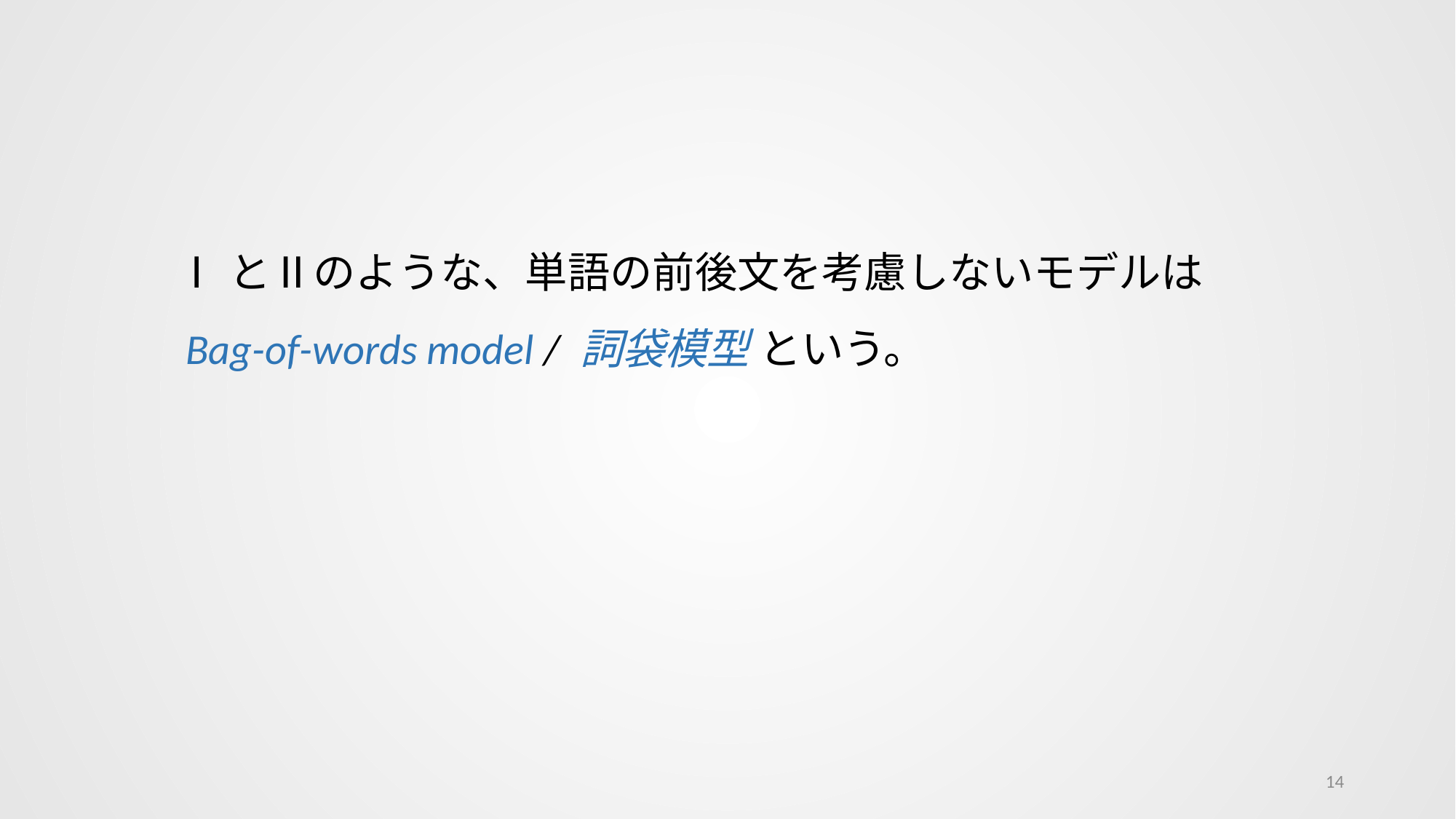

ⅠとⅡのような、単語の前後文を考慮しないモデルは
 Bag-of-words model / 詞袋模型 という。
14